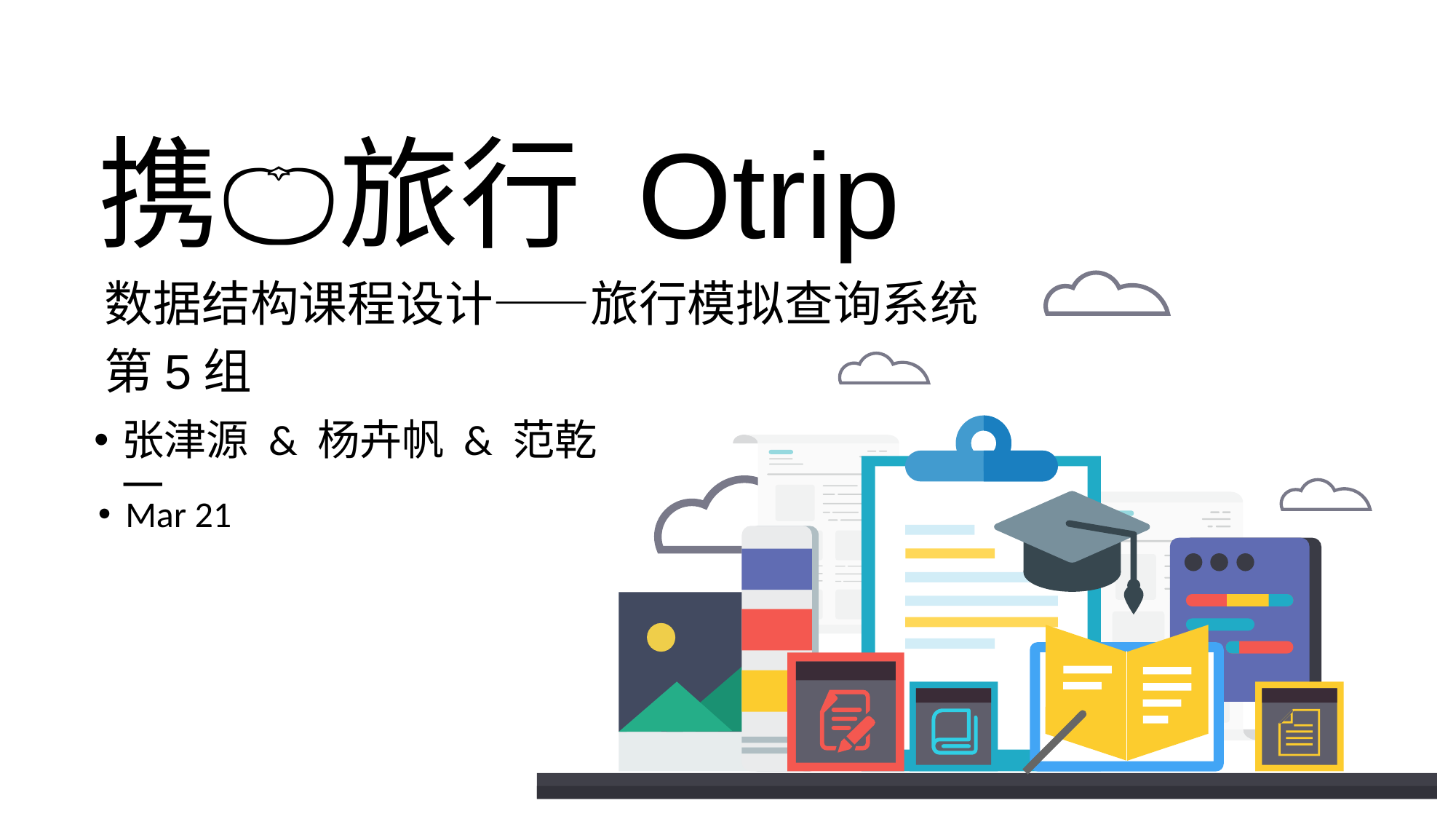

# 携🍊旅行 Otrip

数据结构课程设计——旅行模拟查询系统
第5组

张津源 & 杨卉帆 & 范乾一
Mar 21